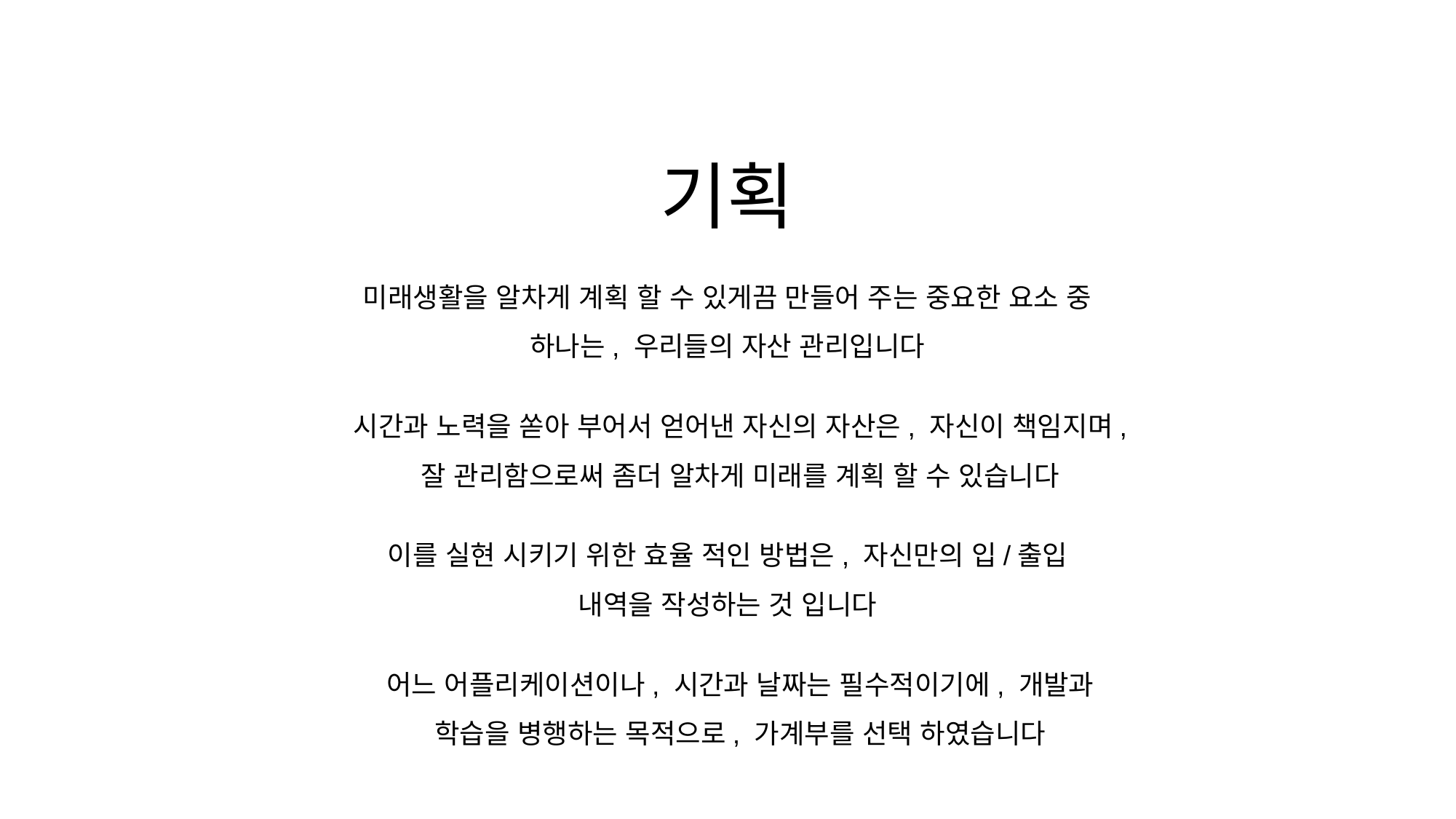

기획
미래생활을 알차게 계획 할 수 있게끔 만들어 주는 중요한 요소 중 하나는, 우리들의 자산 관리입니다
시간과 노력을 쏟아 부어서 얻어낸 자신의 자산은, 자신이 책임지며, 잘 관리함으로써 좀더 알차게 미래를 계획 할 수 있습니다
이를 실현 시키기 위한 효율 적인 방법은, 자신만의 입/출입 내역을 작성하는 것 입니다
어느 어플리케이션이나, 시간과 날짜는 필수적이기에, 개발과 학습을 병행하는 목적으로, 가계부를 선택 하였습니다